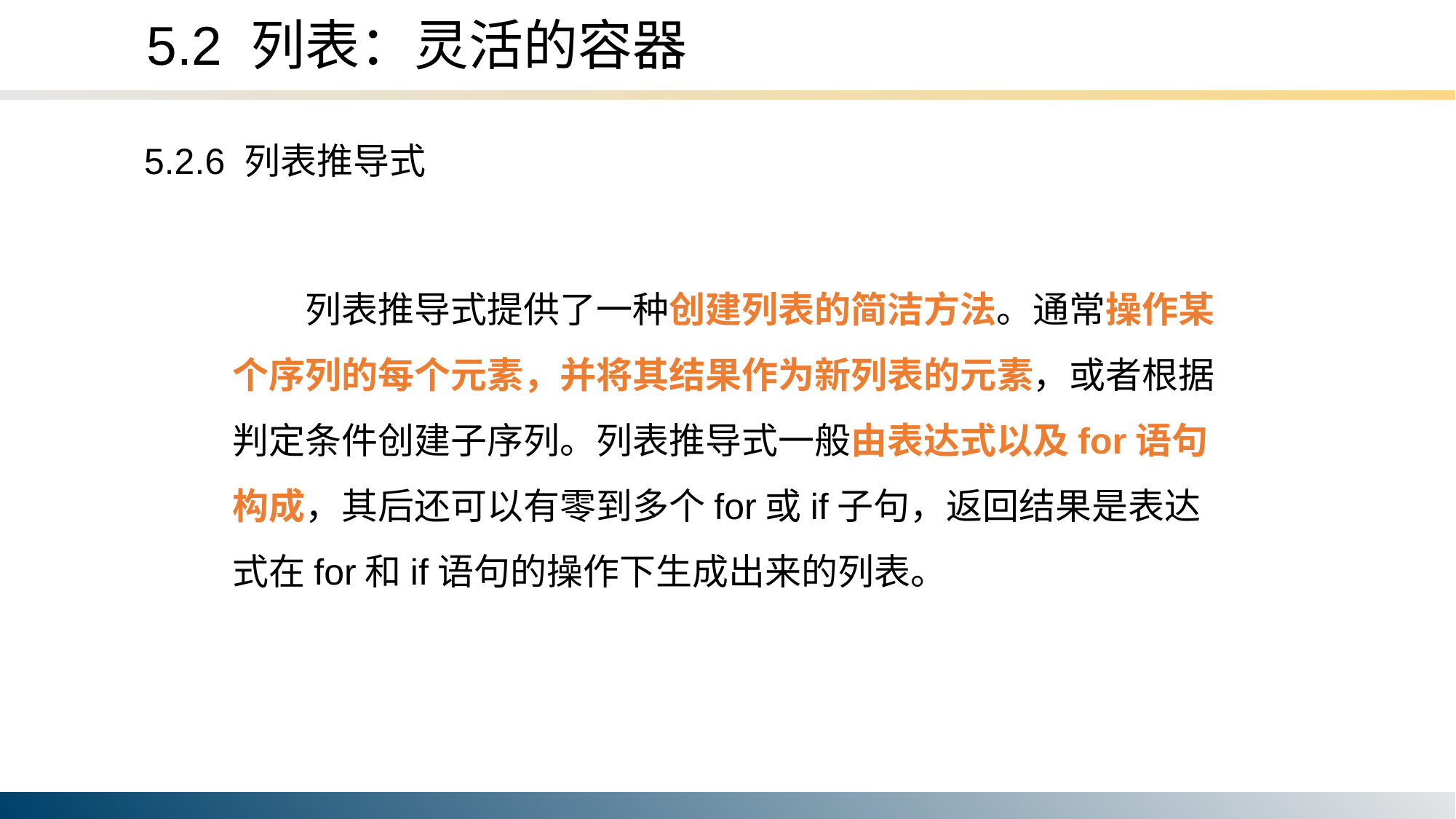

5.2 列表：灵活的容器
5.2.6 列表推导式
列表推导式提供了一种创建列表的简洁方法。通常操作某个序列的每个元素，并将其结果作为新列表的元素，或者根据判定条件创建子序列。列表推导式一般由表达式以及for语句构成，其后还可以有零到多个for或if子句，返回结果是表达式在for和if语句的操作下生成出来的列表。